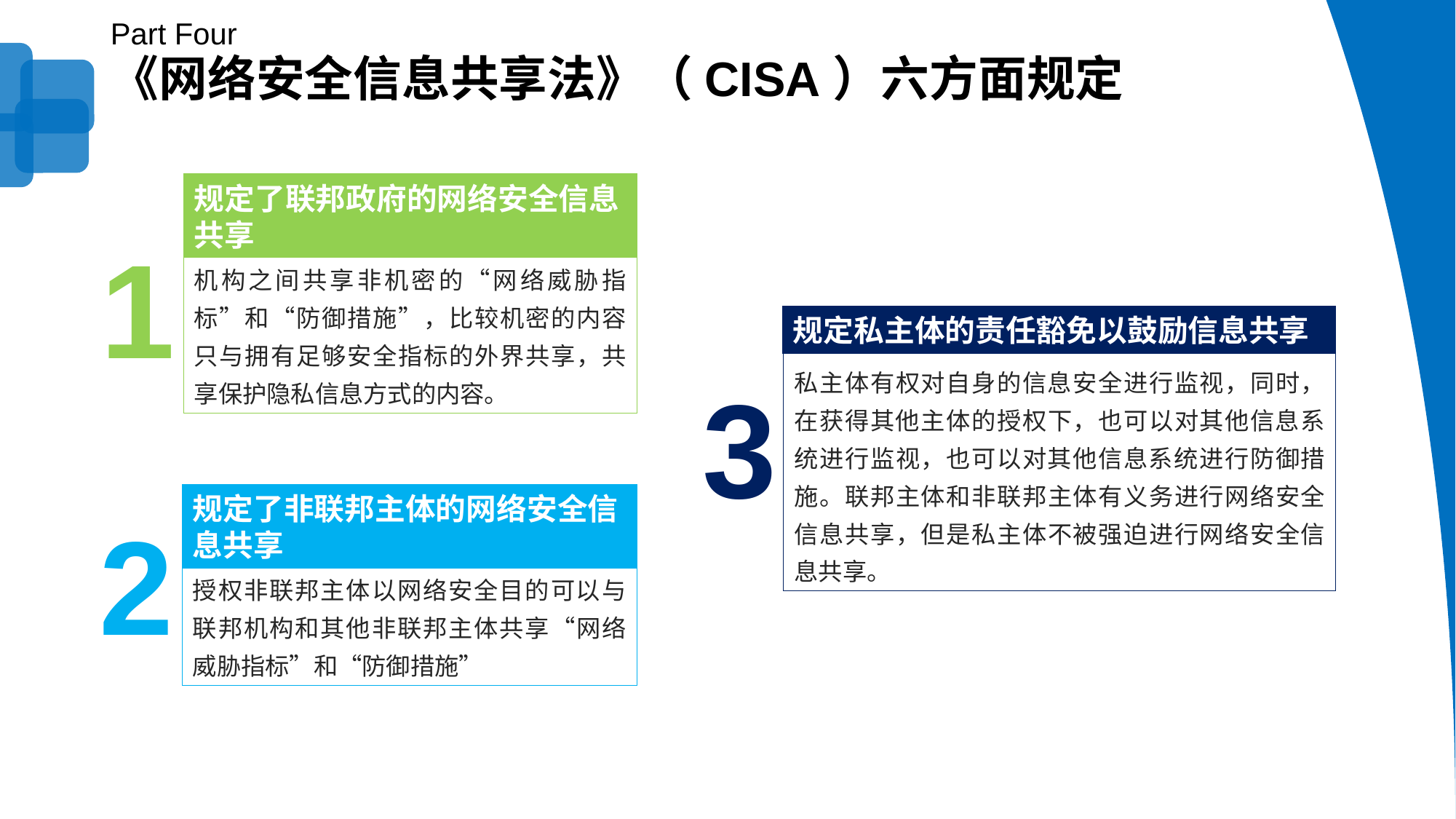

Part Four
《网络安全信息共享法》（CISA）六方面规定
规定了联邦政府的网络安全信息共享
1
机构之间共享非机密的“网络威胁指标”和“防御措施”，比较机密的内容只与拥有足够安全指标的外界共享，共享保护隐私信息方式的内容。
规定私主体的责任豁免以鼓励信息共享
私主体有权对自身的信息安全进行监视，同时，在获得其他主体的授权下，也可以对其他信息系统进行监视，也可以对其他信息系统进行防御措施。联邦主体和非联邦主体有义务进行网络安全信息共享，但是私主体不被强迫进行网络安全信息共享。
3
规定了非联邦主体的网络安全信息共享
2
授权非联邦主体以网络安全目的可以与联邦机构和其他非联邦主体共享“网络威胁指标”和“防御措施”